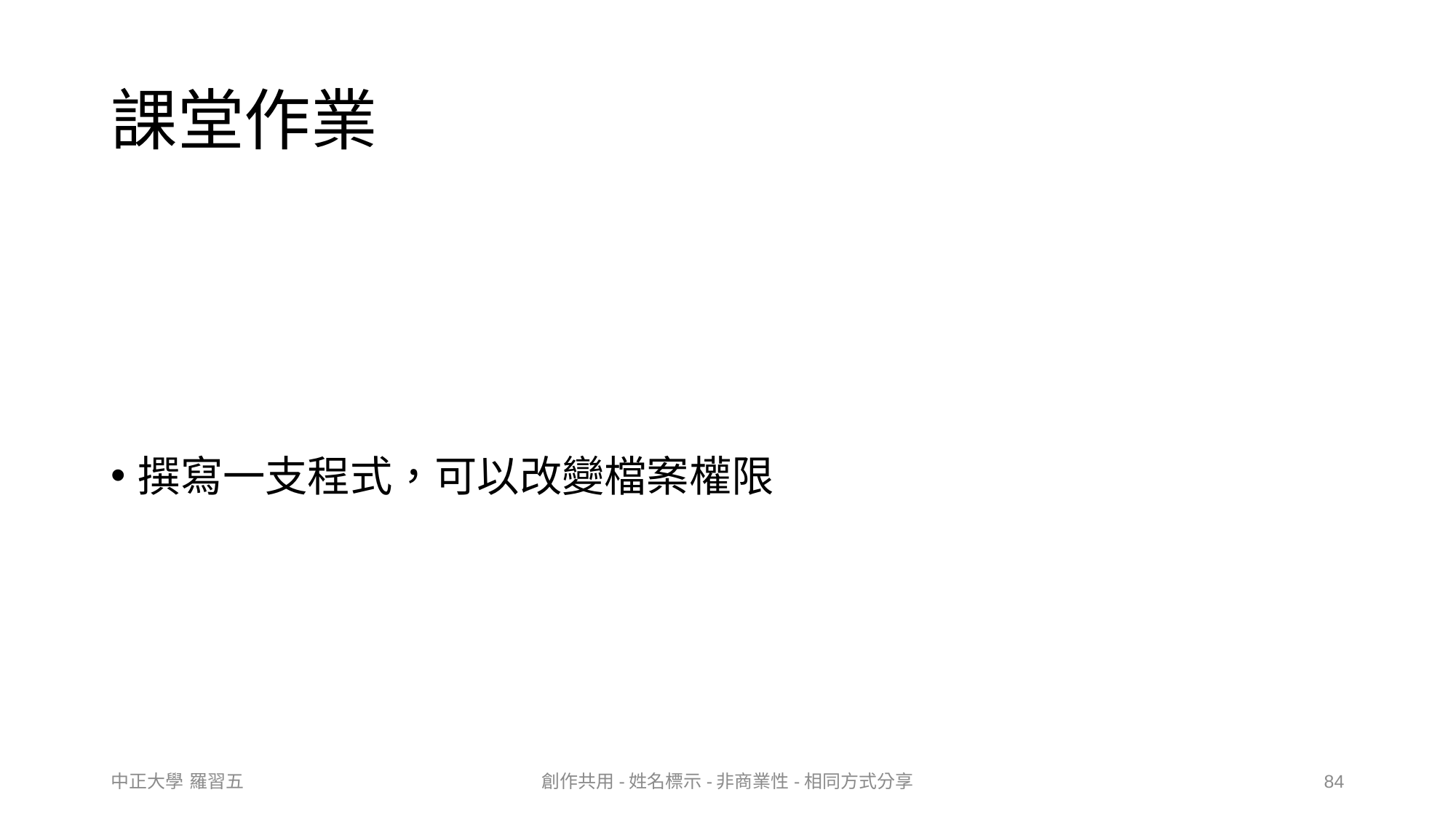

課堂作業
撰寫一支程式，可以改變檔案權限
中正大學 羅習五
創作共用-姓名標示-非商業性-相同方式分享
84